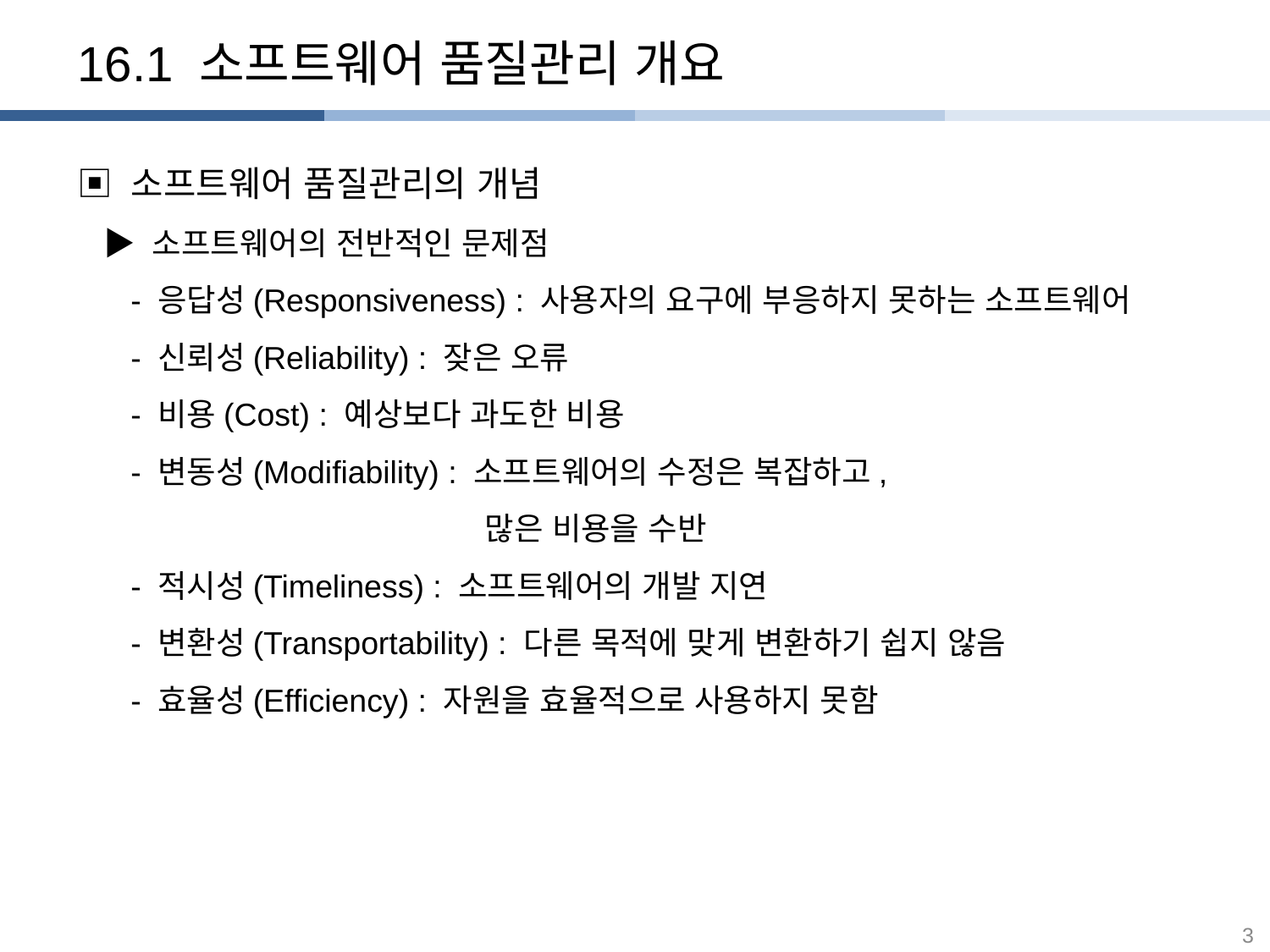

16.1 소프트웨어 품질관리 개요
▣ 소프트웨어 품질관리의 개념
   ▶ 소프트웨어의 전반적인 문제점
      - 응답성(Responsiveness) : 사용자의 요구에 부응하지 못하는 소프트웨어
      - 신뢰성(Reliability) : 잦은 오류
      - 비용(Cost) : 예상보다 과도한 비용
      - 변동성(Modifiability) : 소프트웨어의 수정은 복잡하고,
                                             많은 비용을 수반
      - 적시성(Timeliness) : 소프트웨어의 개발 지연
      - 변환성(Transportability) : 다른 목적에 맞게 변환하기 쉽지 않음
      - 효율성(Efficiency) : 자원을 효율적으로 사용하지 못함

3